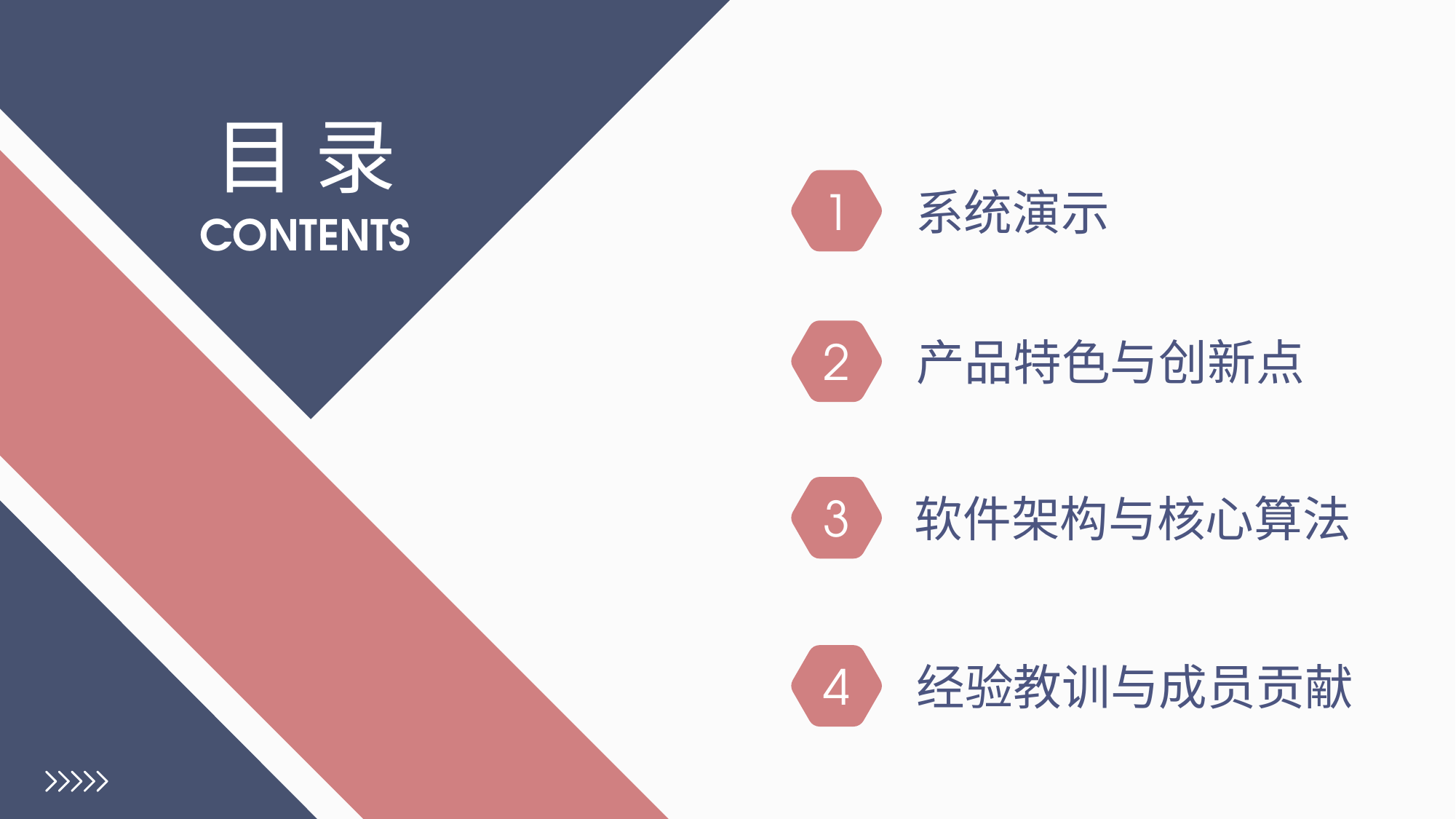

目 录

1
系统演示
CONTENTS
2
产品特色与创新点
3
软件架构与核心算法
4
经验教训与成员贡献